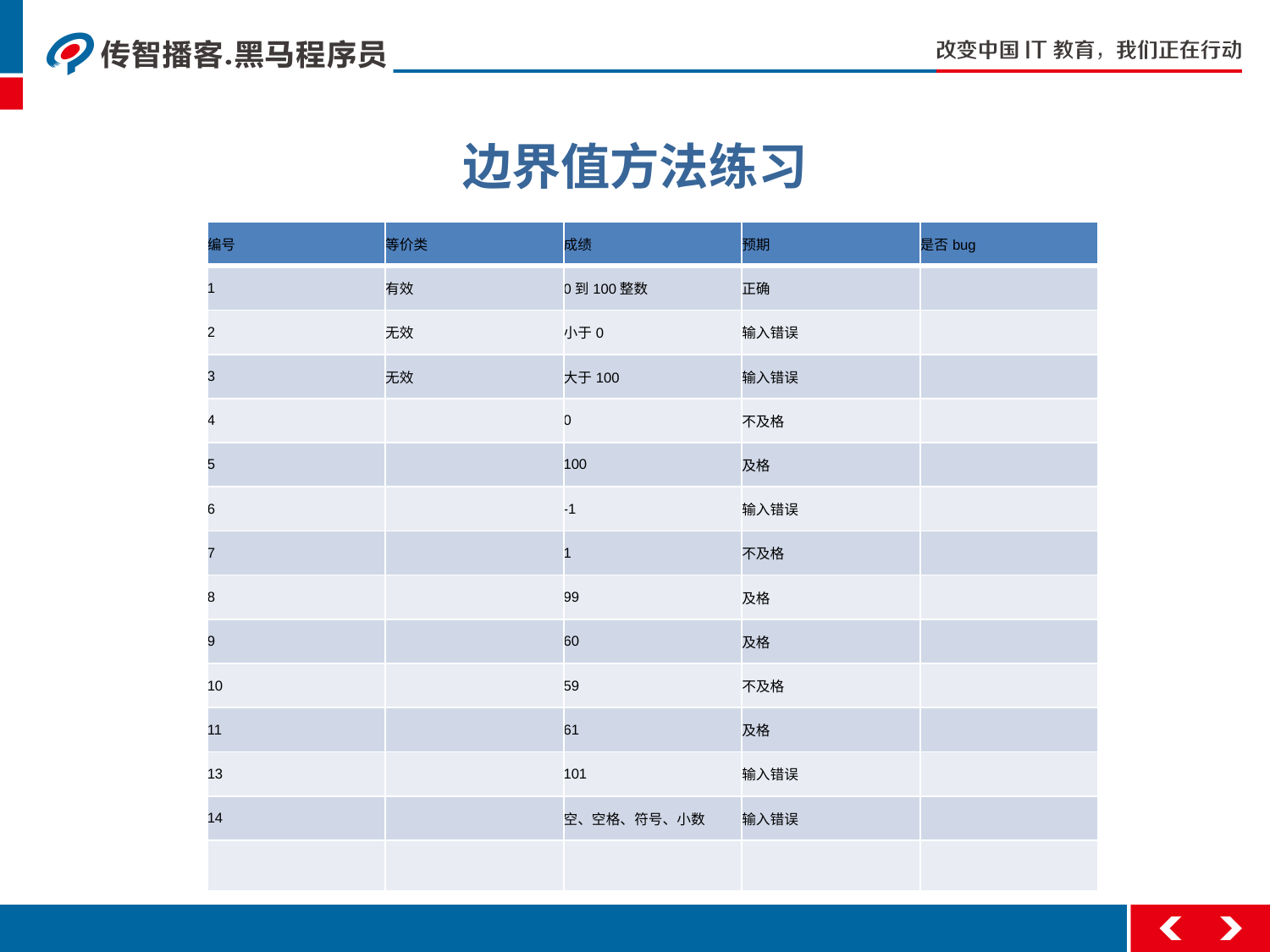

# 边界值方法练习
| 编号 | 等价类 | 成绩 | 预期 | 是否bug |
| --- | --- | --- | --- | --- |
| 1 | 有效 | 0到100整数 | 正确 |  |
| 2 | 无效 | 小于0 | 输入错误 |  |
| 3 | 无效 | 大于100 | 输入错误 |  |
| 4 |  | 0 | 不及格 |  |
| 5 |  | 100 | 及格 |  |
| 6 |  | -1 | 输入错误 |  |
| 7 |  | 1 | 不及格 |  |
| 8 |  | 99 | 及格 |  |
| 9 |  | 60 | 及格 |  |
| 10 |  | 59 | 不及格 |  |
| 11 |  | 61 | 及格 |  |
| 13 |  | 101 | 输入错误 |  |
| 14 |  | 空、空格、符号、小数 | 输入错误 |  |
|  |  |  |  |  |